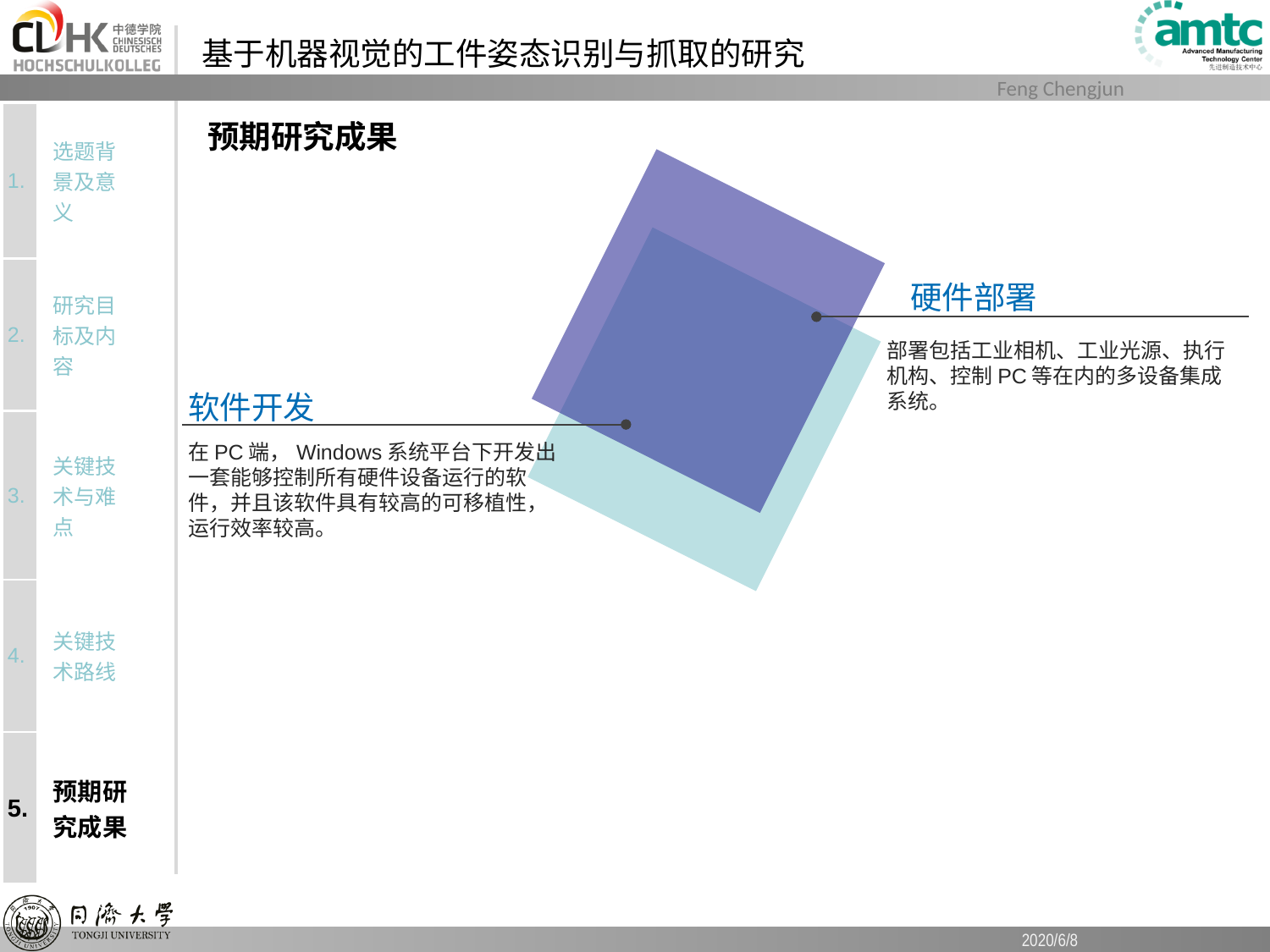

# 基于机器视觉的工件姿态识别与抓取的研究
| 1. | 选题背景及意义 |  |
| --- | --- | --- |
| 2. | 研究目标及内容 |  |
| 3. | 关键技术与难点 |  |
| 4. | 关键技术路线 |  |
| 5. | 预期研究成果 |  |
预期研究成果

硬件部署

部署包括工业相机、工业光源、执行机构、控制PC等在内的多设备集成系统。
软件开发
在PC端，Windows系统平台下开发出一套能够控制所有硬件设备运行的软件，并且该软件具有较高的可移植性，运行效率较高。

2020/6/8